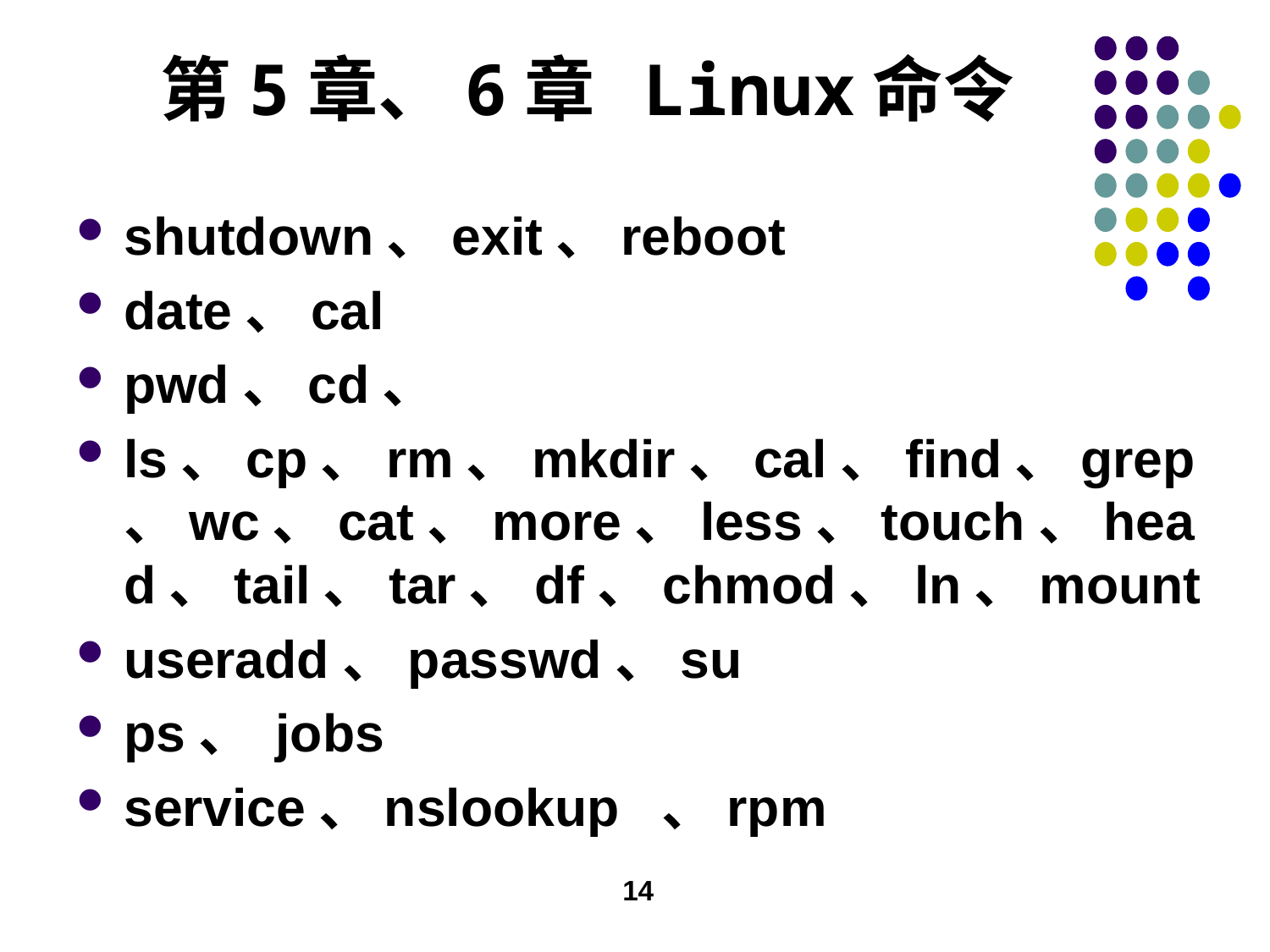

# 第5章、6章  Linux命令
shutdown、exit、reboot
date、cal
pwd、cd、
ls、cp、rm、mkdir、cal、find、grep、wc、cat、more、less、touch、head、tail、tar、df、chmod、ln、mount
useradd、passwd、su
ps、 jobs
service、nslookup  、rpm
14